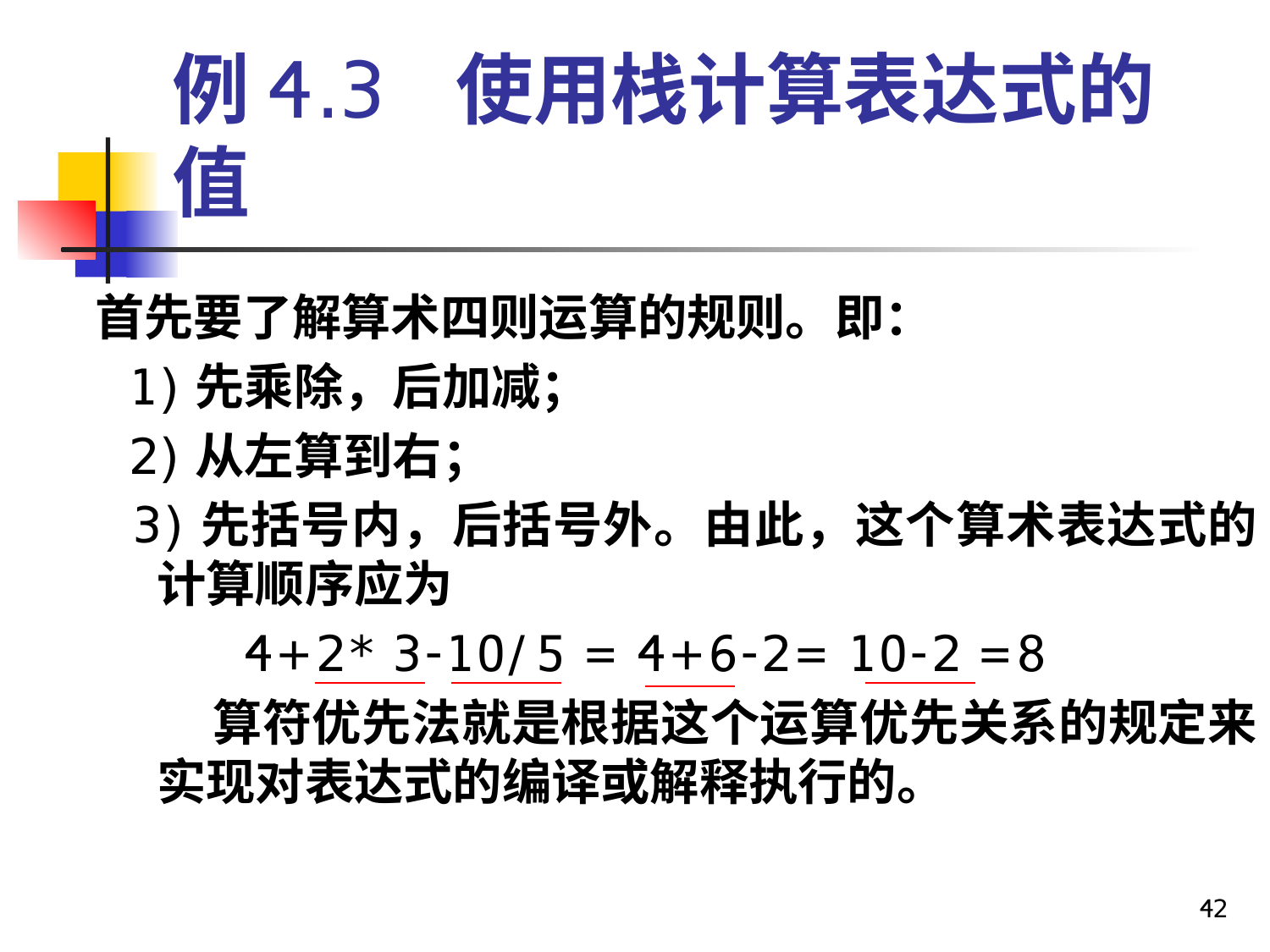

# 例4.3  使用栈计算表达式的值
 首先要了解算术四则运算的规则。即：
    1)先乘除，后加减；
    2)从左算到右；
    3)先括号内，后括号外。由此，这个算术表达式的计算顺序应为
            4+2* 3-10/5 = 4+6-2= 10-2 =8
           算符优先法就是根据这个运算优先关系的规定来实现对表达式的编译或解释执行的。
42